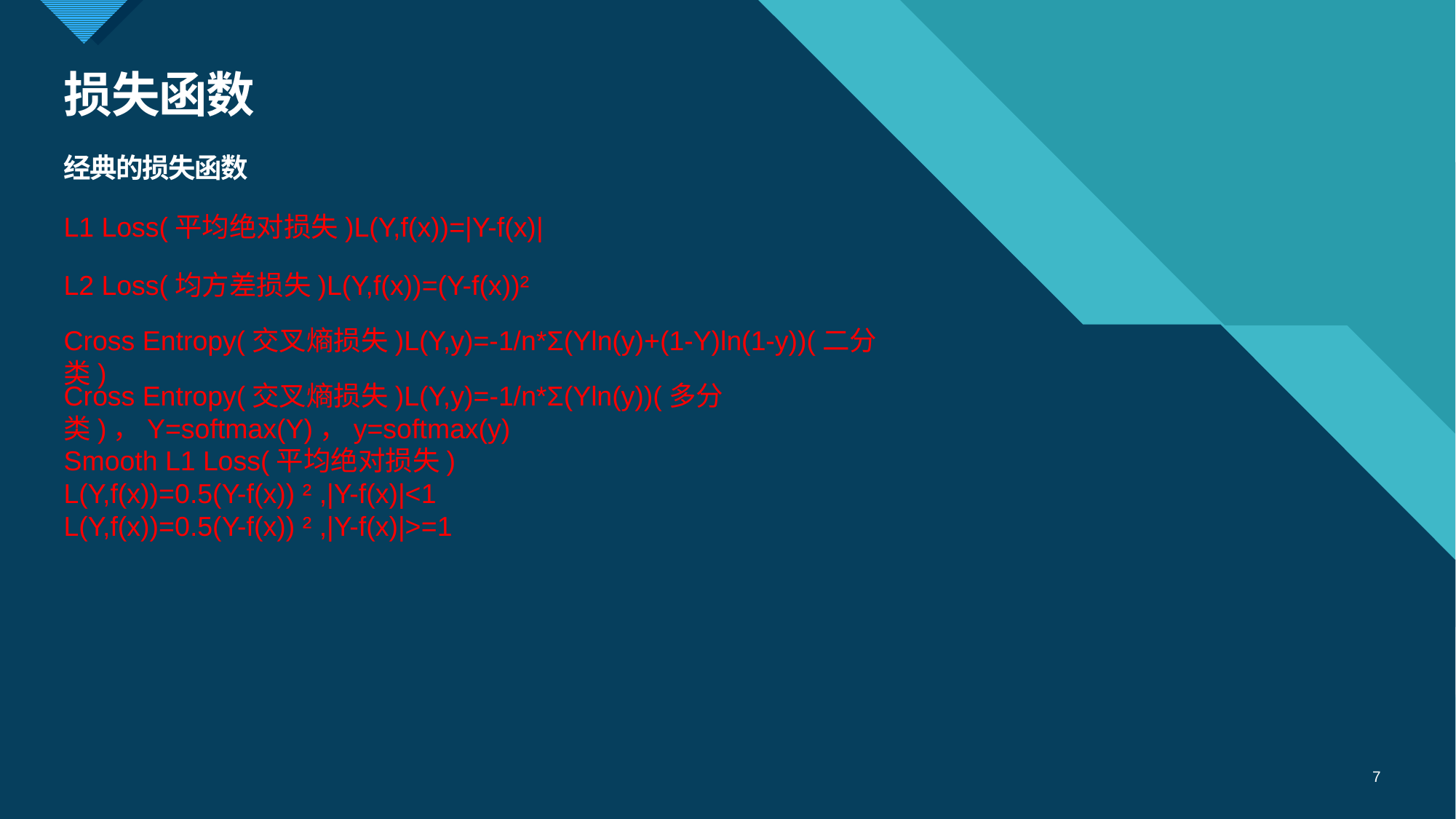

# 损失函数
经典的损失函数
L1 Loss(平均绝对损失)L(Y,f(x))=|Y-f(x)|
L2 Loss(均方差损失)L(Y,f(x))=(Y-f(x))²
Cross Entropy(交叉熵损失)L(Y,y)=-1/n*Σ(Yln(y)+(1-Y)ln(1-y))(二分类)
Cross Entropy(交叉熵损失)L(Y,y)=-1/n*Σ(Yln(y))(多分类)，Y=softmax(Y)，y=softmax(y)
Smooth L1 Loss(平均绝对损失)
L(Y,f(x))=0.5(Y-f(x)) ² ,|Y-f(x)|<1
L(Y,f(x))=0.5(Y-f(x)) ² ,|Y-f(x)|>=1

7